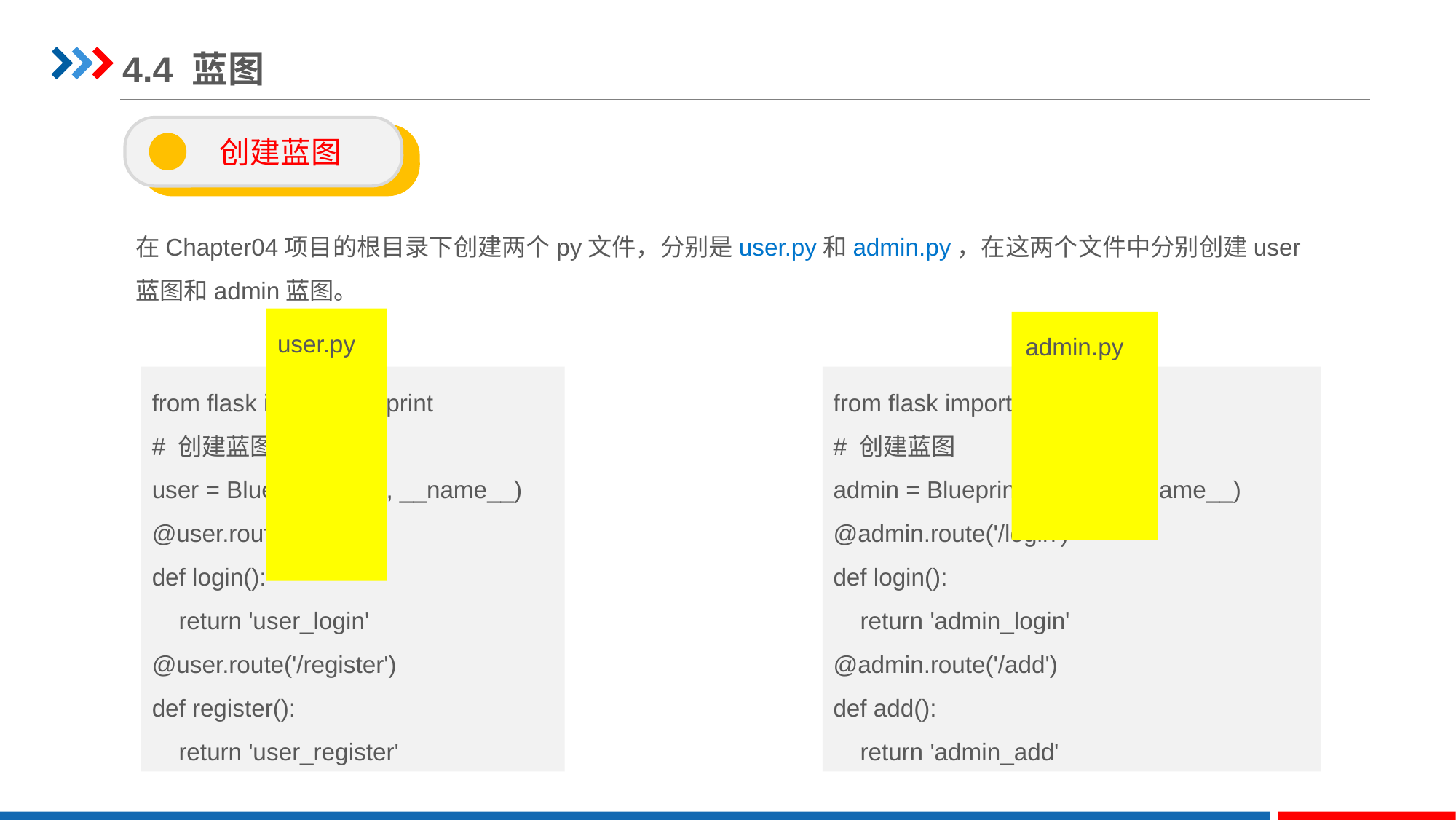

4.4 蓝图
    创建蓝图

在Chapter04项目的根目录下创建两个py文件，分别是user.py和admin.py，在这两个文件中分别创建user蓝图和admin蓝图。
user.py
admin.py
from flask import Blueprint
# 创建蓝图
user = Blueprint('user', __name__)
@user.route('/login')
def login():
    return 'user_login'
@user.route('/register')
def register():
    return 'user_register'
from flask import Blueprint
# 创建蓝图
admin = Blueprint('admin', __name__)
@admin.route('/login')
def login():
    return 'admin_login'
@admin.route('/add')
def add():
    return 'admin_add'